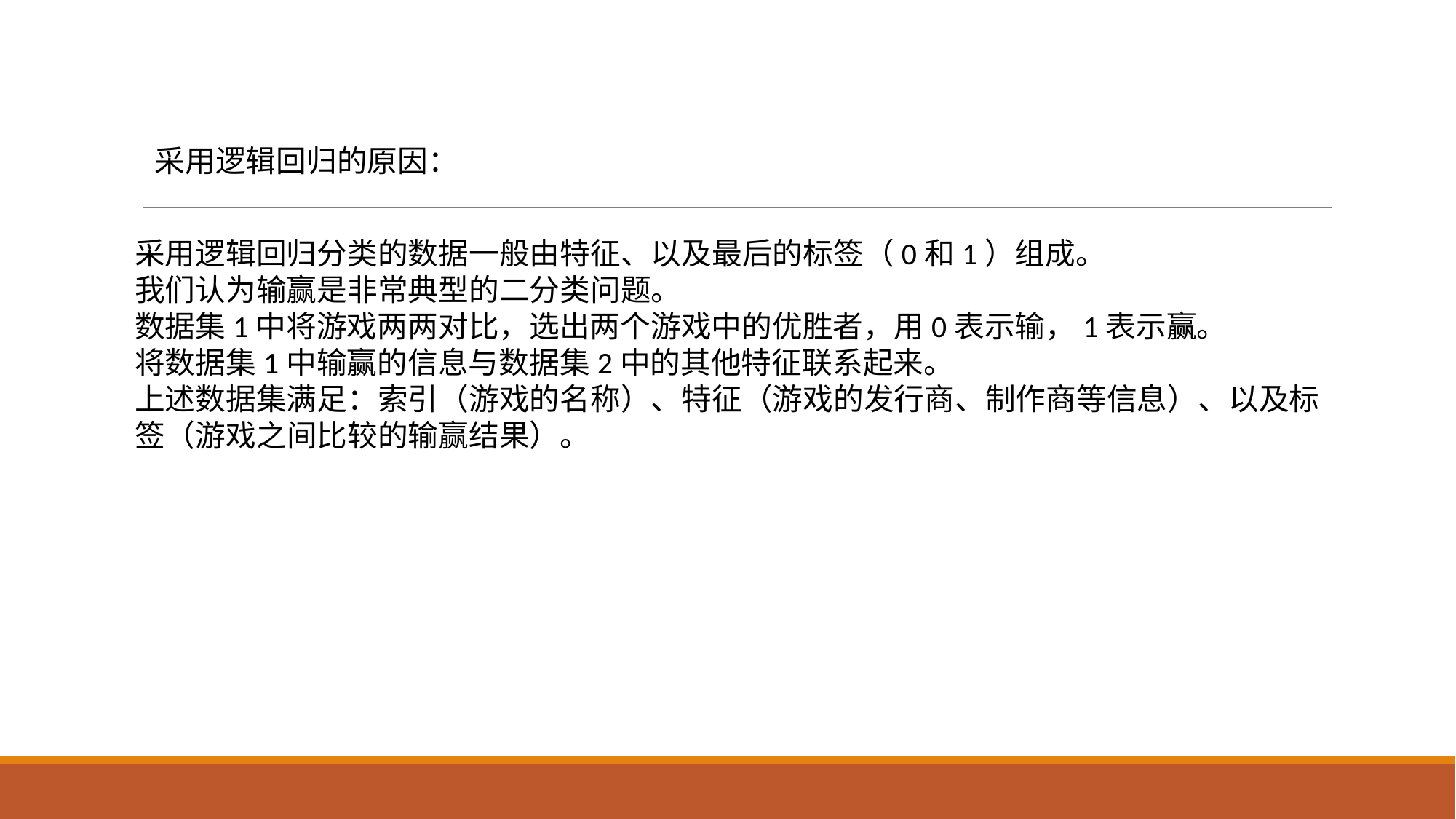

采用逻辑回归的原因：

采用逻辑回归分类的数据一般由特征、以及最后的标签（0和1）组成。
我们认为输赢是非常典型的二分类问题。
数据集1中将游戏两两对比，选出两个游戏中的优胜者，用0表示输，1表示赢。
将数据集1中输赢的信息与数据集2中的其他特征联系起来。
上述数据集满足：索引（游戏的名称）、特征（游戏的发行商、制作商等信息）、以及标签（游戏之间比较的输赢结果）。